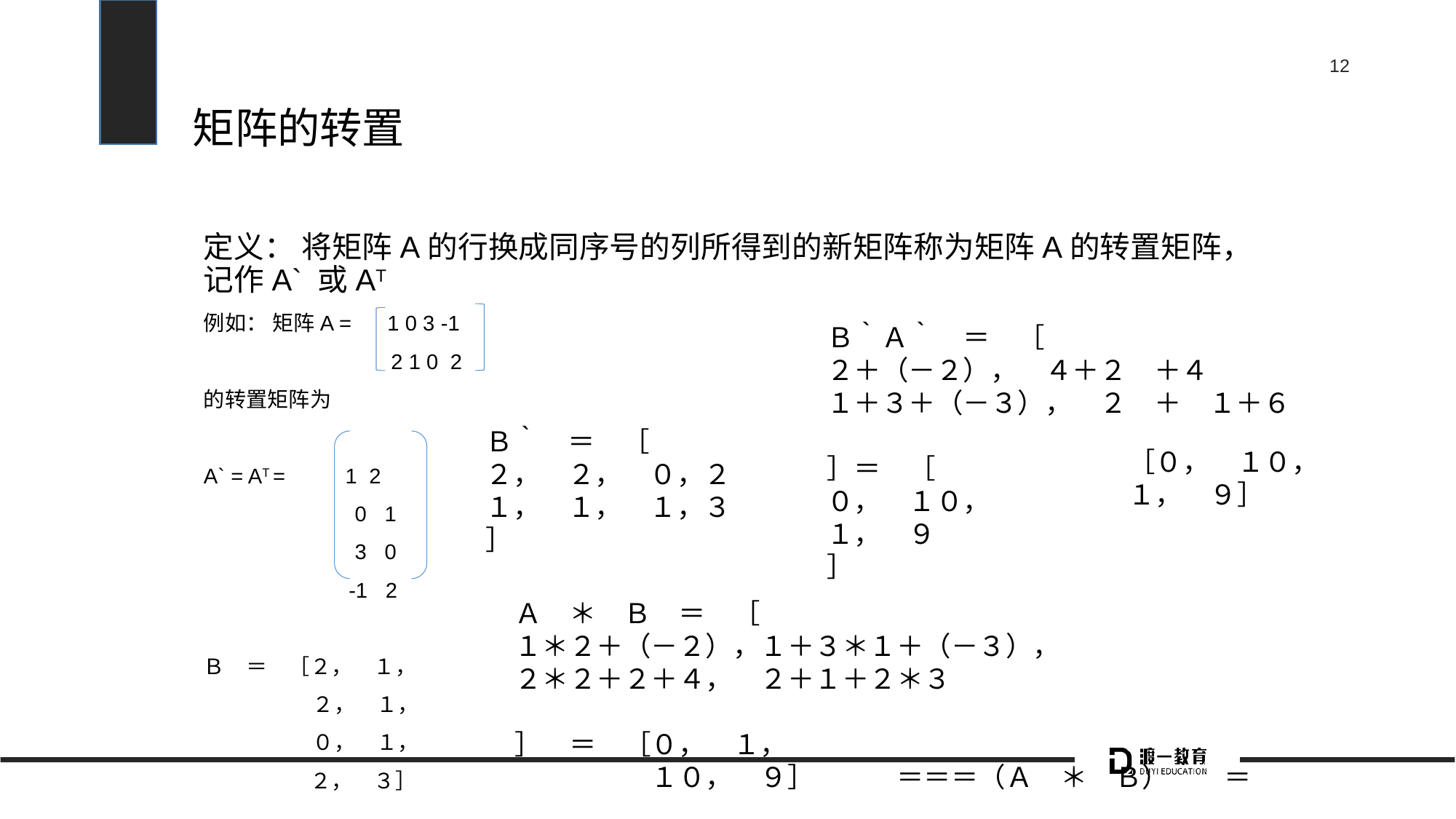

# 矩阵的转置
定义： 将矩阵A的行换成同序号的列所得到的新矩阵称为矩阵A的转置矩阵，记作A` 或AT
例如： 矩阵A =      1 0 3 -1
	             2 1 0  2
的转置矩阵为

A` = AT =          1  2
	       0   1
	       3   0
	      -1   2

Ｂ　＝　［２，　１，
　	２，　１，
	０，　１，
　　　　　２，　３］

Ｂ｀Ａ｀　＝　［
２＋（－２），　４＋２　＋４
１＋３＋（－３），　２　＋　１＋６

］＝　［
０，　１０，
１，　９
］
Ｂ｀　＝　［
２，　２，　０，２
１，　１，　１，３
］

［０，　１０，
１，　９］
Ａ　＊　Ｂ　＝　［
１＊２＋（－２），１＋３＊１＋（－３），
２＊２＋２＋４，　２＋１＋２＊３

］　＝　［０，　１，
	　１０，　９］　　　＝＝＝（Ａ　＊　Ｂ）｀　＝